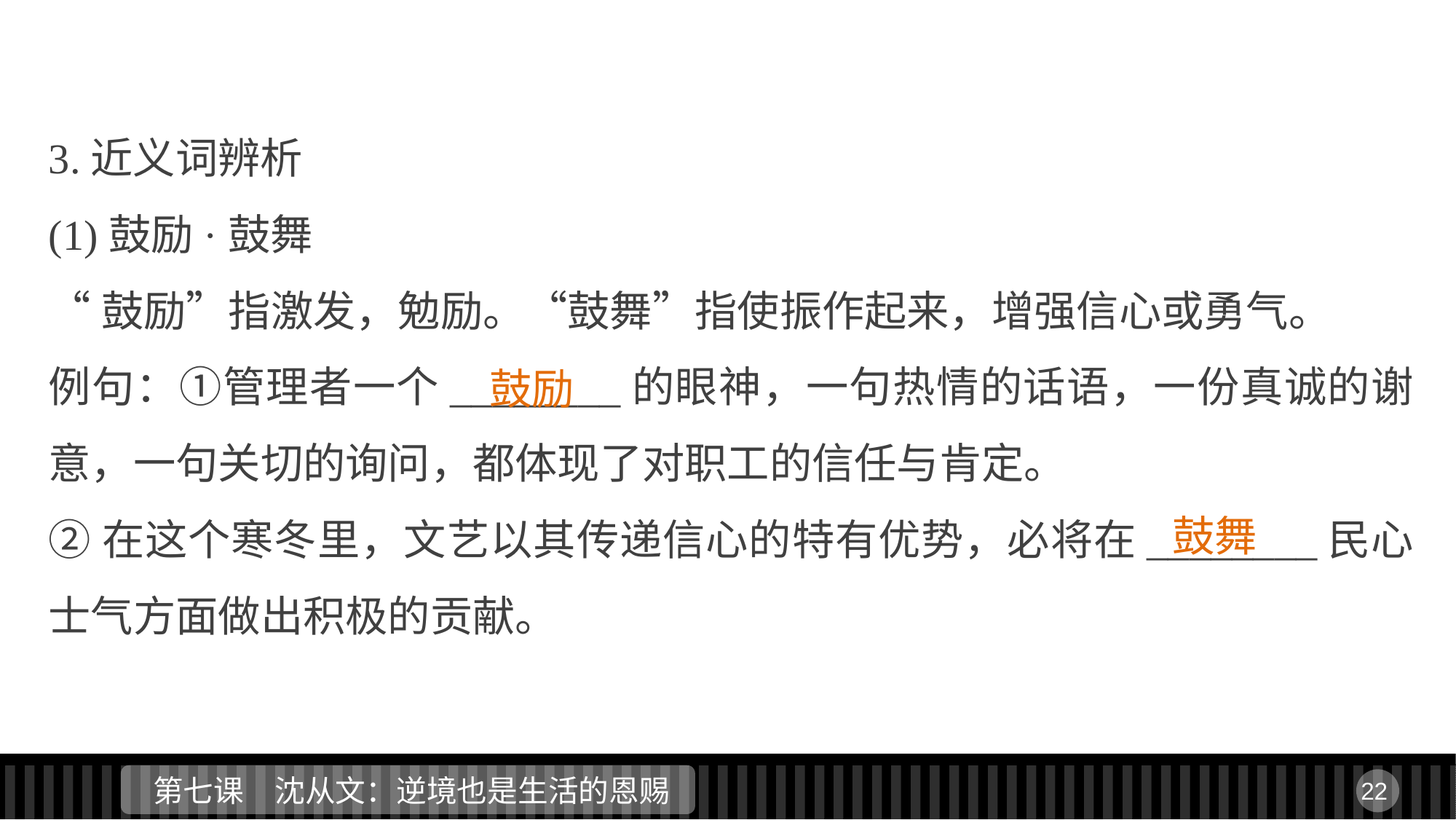

3.近义词辨析
(1)鼓励·鼓舞
“鼓励”指激发，勉励。“鼓舞”指使振作起来，增强信心或勇气。
例句：①管理者一个________的眼神，一句热情的话语，一份真诚的谢意，一句关切的询问，都体现了对职工的信任与肯定。
②在这个寒冬里，文艺以其传递信心的特有优势，必将在________民心士气方面做出积极的贡献。
鼓励
鼓舞